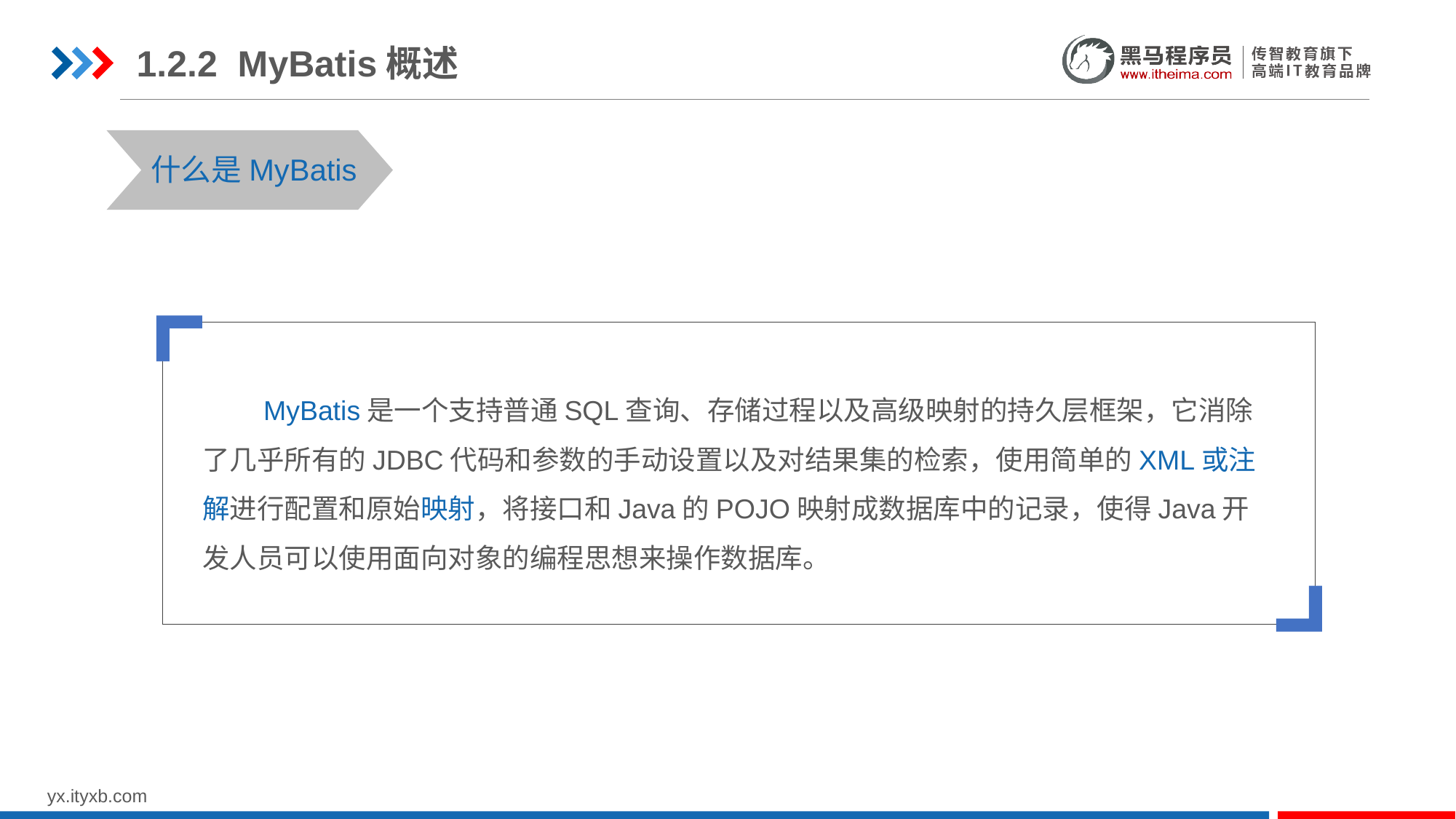

1.2.2  MyBatis概述

什么是MyBatis

        MyBatis是一个支持普通SQL查询、存储过程以及高级映射的持久层框架，它消除了几乎所有的JDBC代码和参数的手动设置以及对结果集的检索，使用简单的XML或注解进行配置和原始映射，将接口和Java的POJO映射成数据库中的记录，使得Java开发人员可以使用面向对象的编程思想来操作数据库。